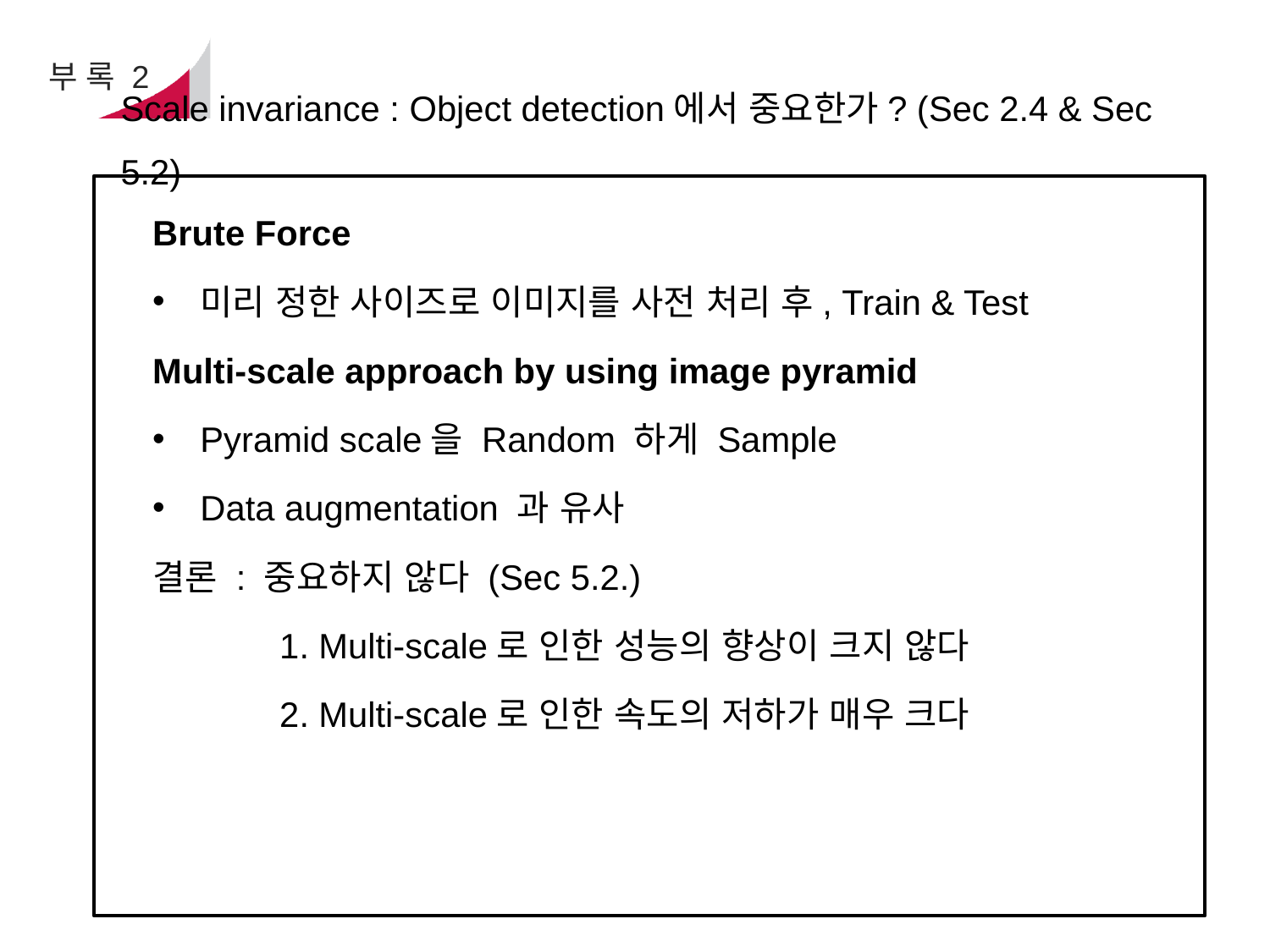

# 부 록 2
Scale invariance : Object detection에서 중요한가? (Sec 2.4 & Sec 5.2)

Brute Force
미리 정한 사이즈로 이미지를 사전 처리 후, Train & Test
Multi-scale approach by using image pyramid
Pyramid scale을 Random 하게 Sample
Data augmentation 과 유사
결론 : 중요하지 않다 (Sec 5.2.)
	1. Multi-scale로 인한 성능의 향상이 크지 않다
	2. Multi-scale로 인한 속도의 저하가 매우 크다